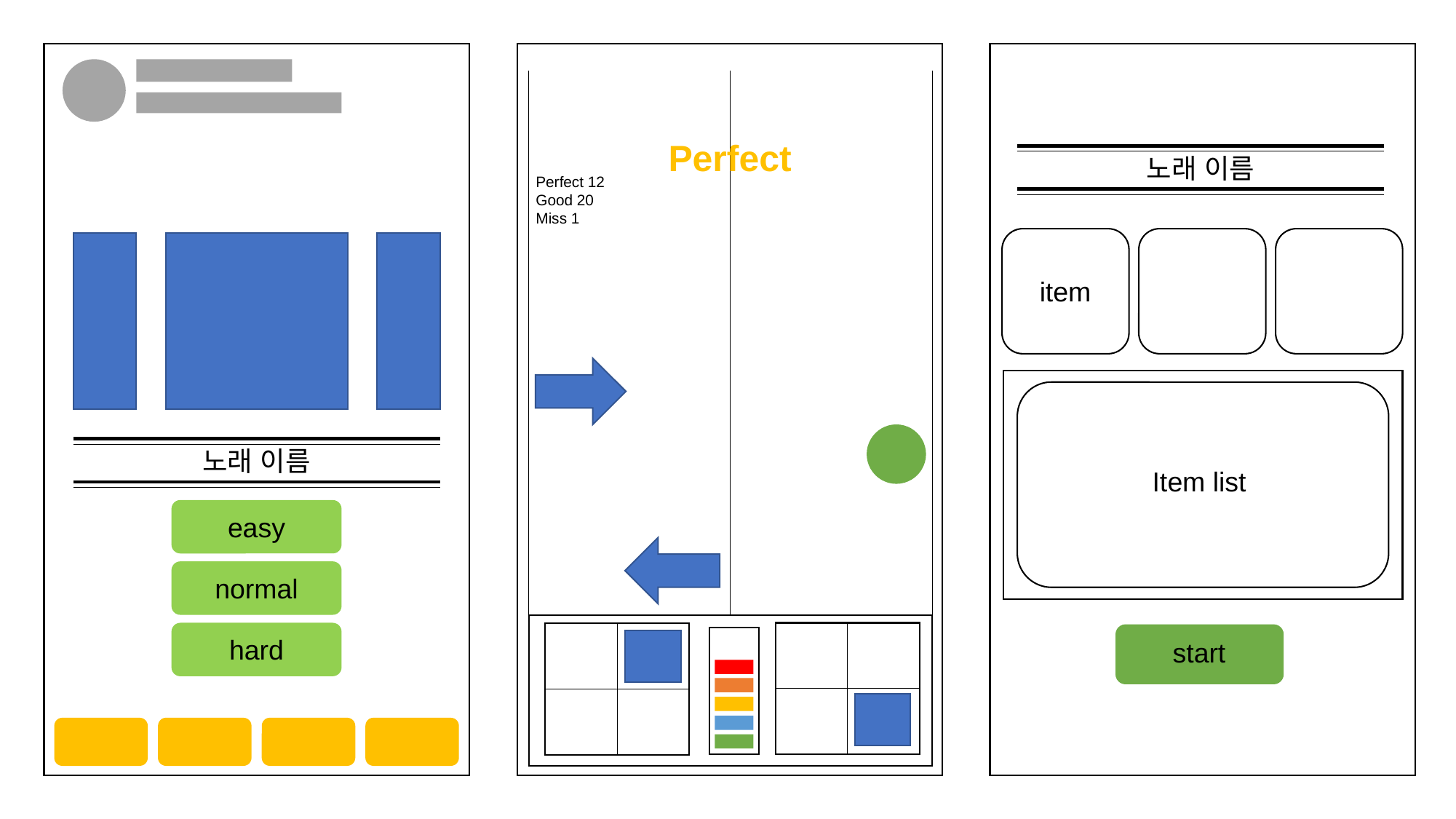

Perfect
노래 이름
Perfect 12
Good 20
Miss 1

item

노래 이름
Item list

easy

normal

hard

start